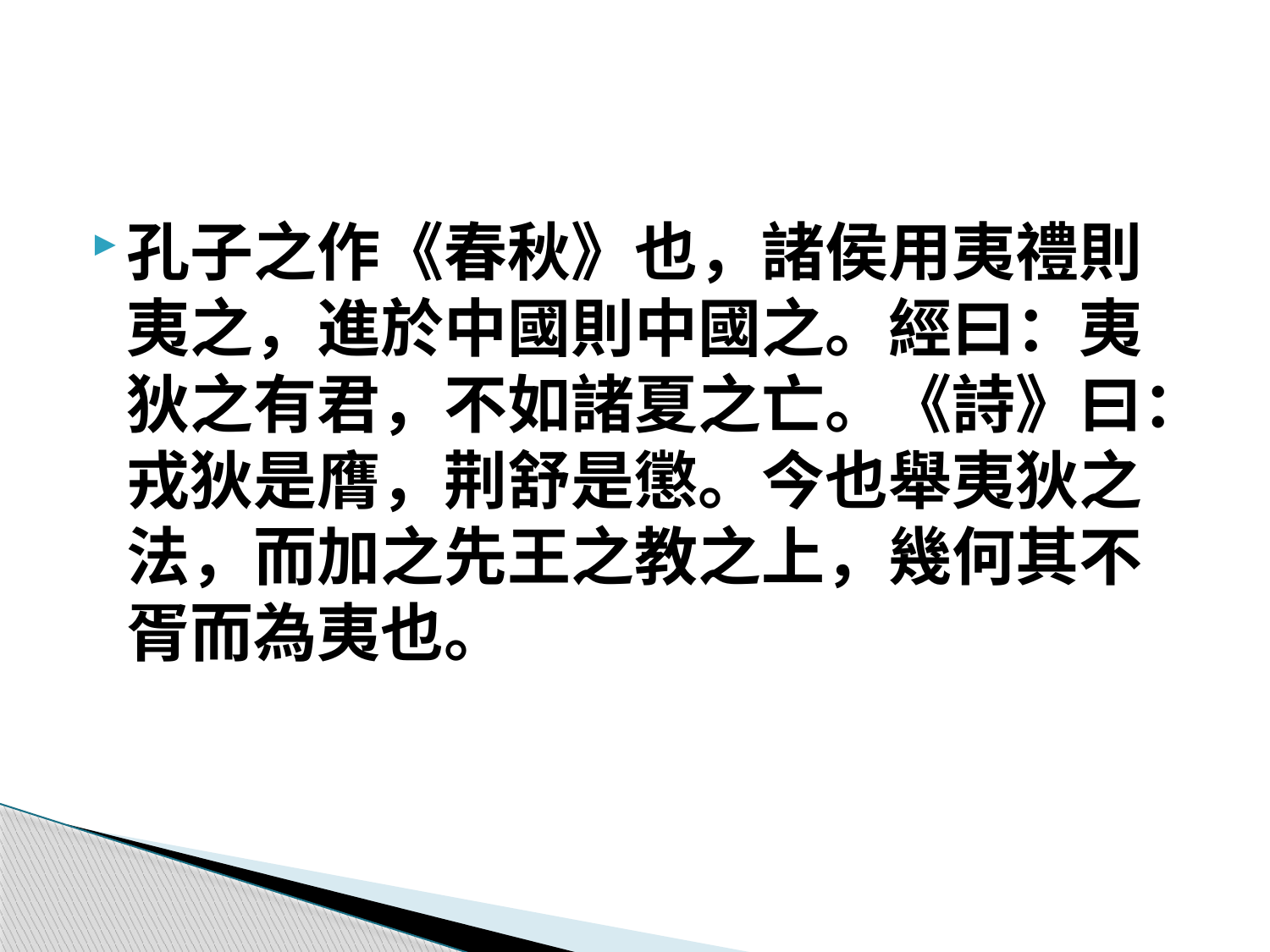

#
孔子之作《春秋》也，諸侯用夷禮則夷之，進於中國則中國之。經曰：夷狄之有君，不如諸夏之亡。《詩》曰：戎狄是膺，荆舒是懲。今也舉夷狄之法，而加之先王之教之上，幾何其不胥而為夷也。